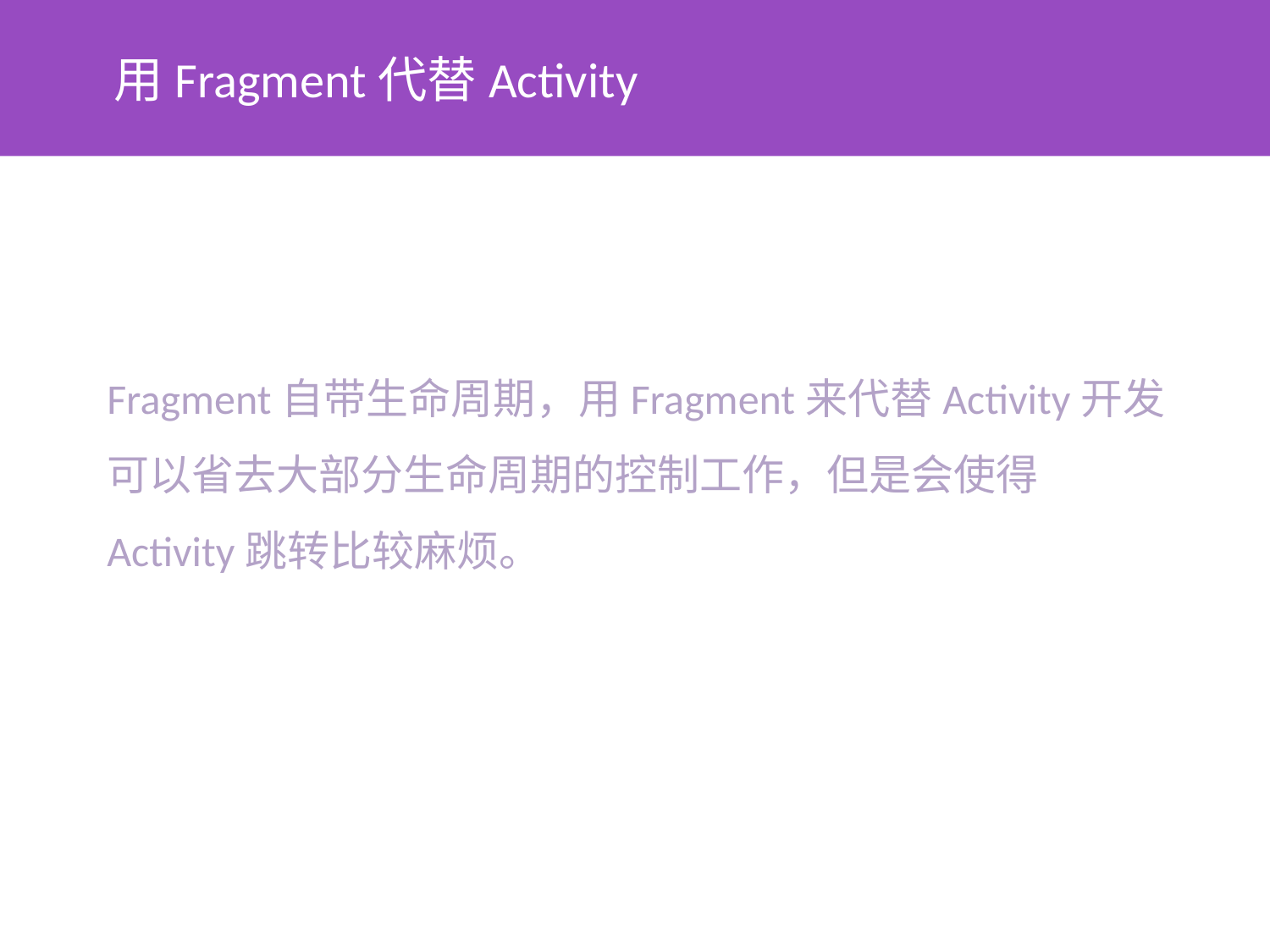

用Fragment代替Activity
Fragment自带生命周期，用Fragment来代替Activity开发
可以省去大部分生命周期的控制工作，但是会使得
Activity跳转比较麻烦。